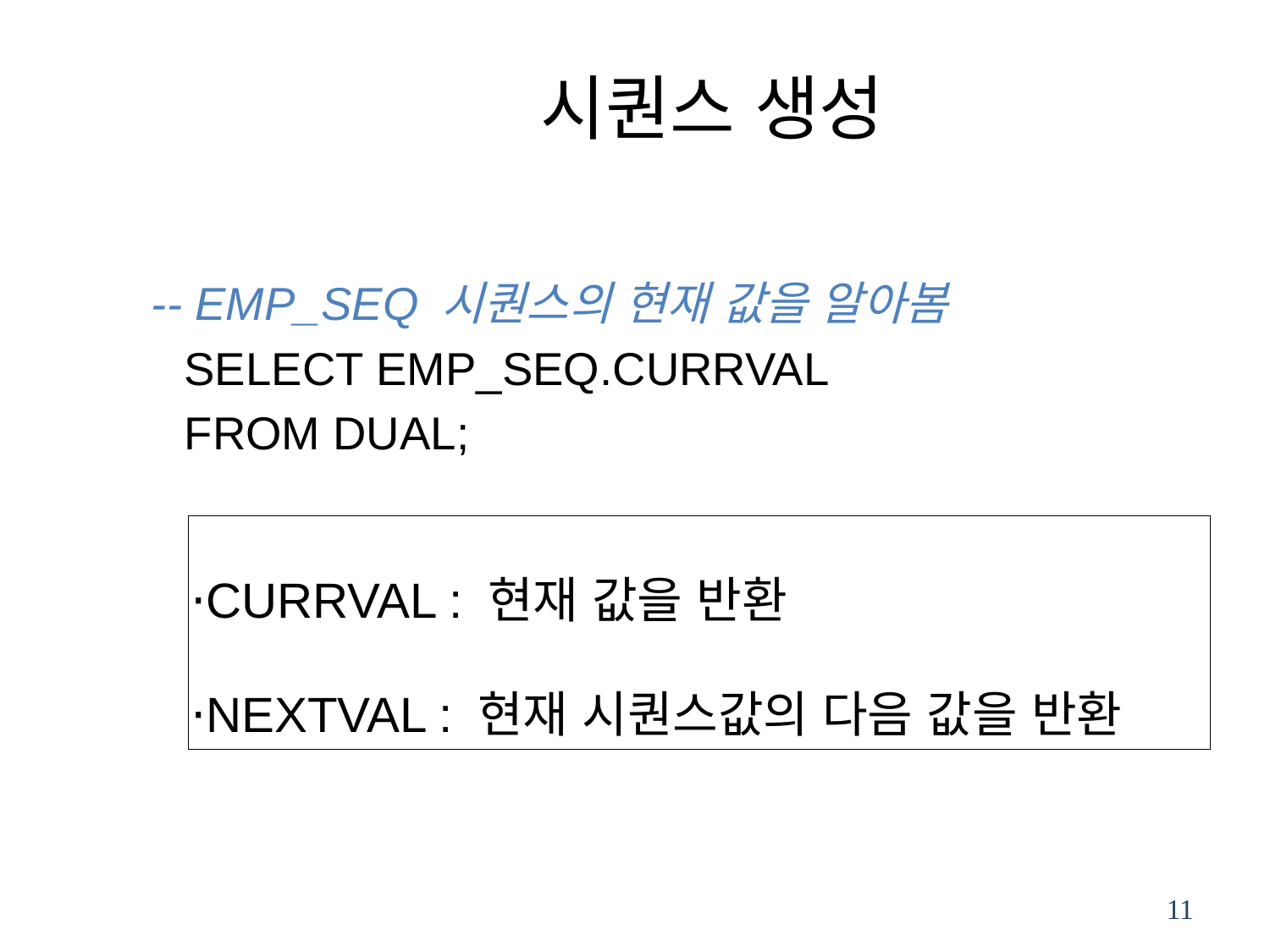

# 시퀀스 생성
-- EMP_SEQ 시퀀스의 현재 값을 알아봄
SELECT EMP_SEQ.CURRVAL
FROM DUAL;

| ⋅CURRVAL : 현재 값을 반환 ⋅NEXTVAL : 현재 시퀀스값의 다음 값을 반환 |
| --- |
11